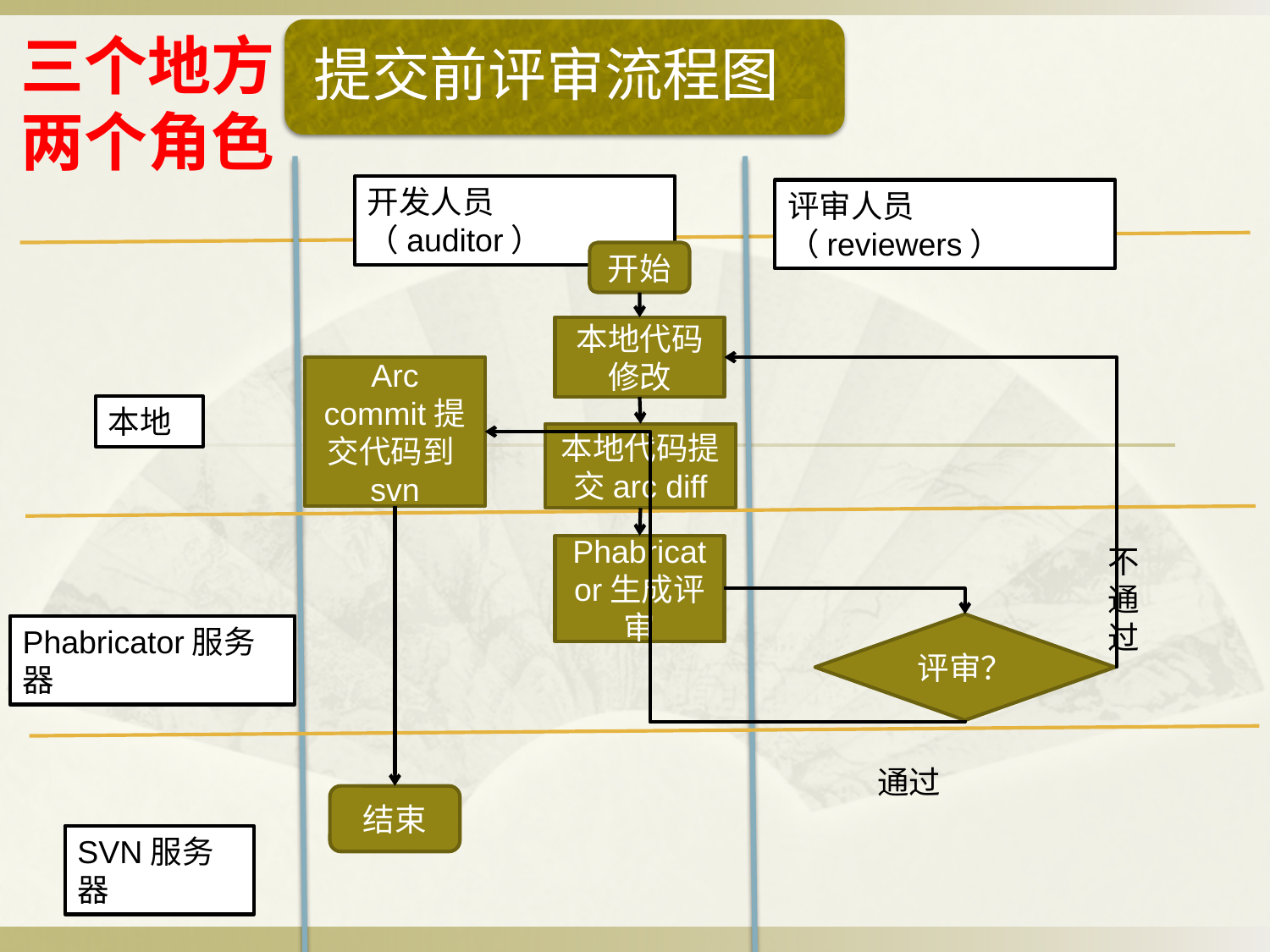

三个地方两个角色
提交前评审流程图
开发人员（auditor）
评审人员（reviewers）
开始
本地代码修改
Arc commit提交代码到svn
本地
本地代码提交arc diff
Phabricator生成评审
不通过
评审？
Phabricator服务器
通过
结束
SVN服务器